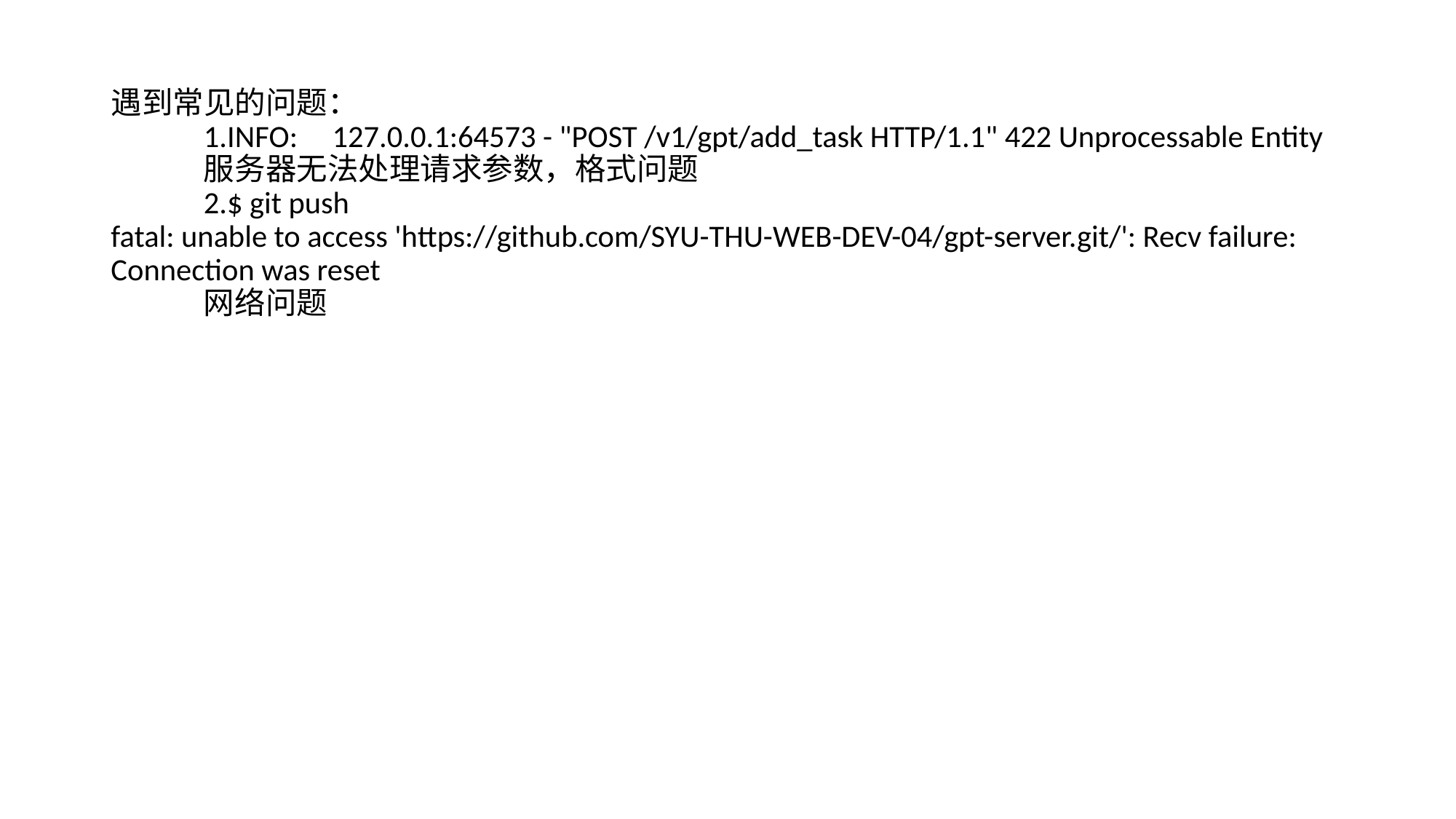

# 遇到常见的问题： 1.INFO:     127.0.0.1:64573 - "POST /v1/gpt/add_task HTTP/1.1" 422 Unprocessable Entity 服务器无法处理请求参数，格式问题 2.$ git push fatal: unable to access 'https://github.com/SYU-THU-WEB-DEV-04/gpt-server.git/': Recv failure: Connection was reset 网络问题